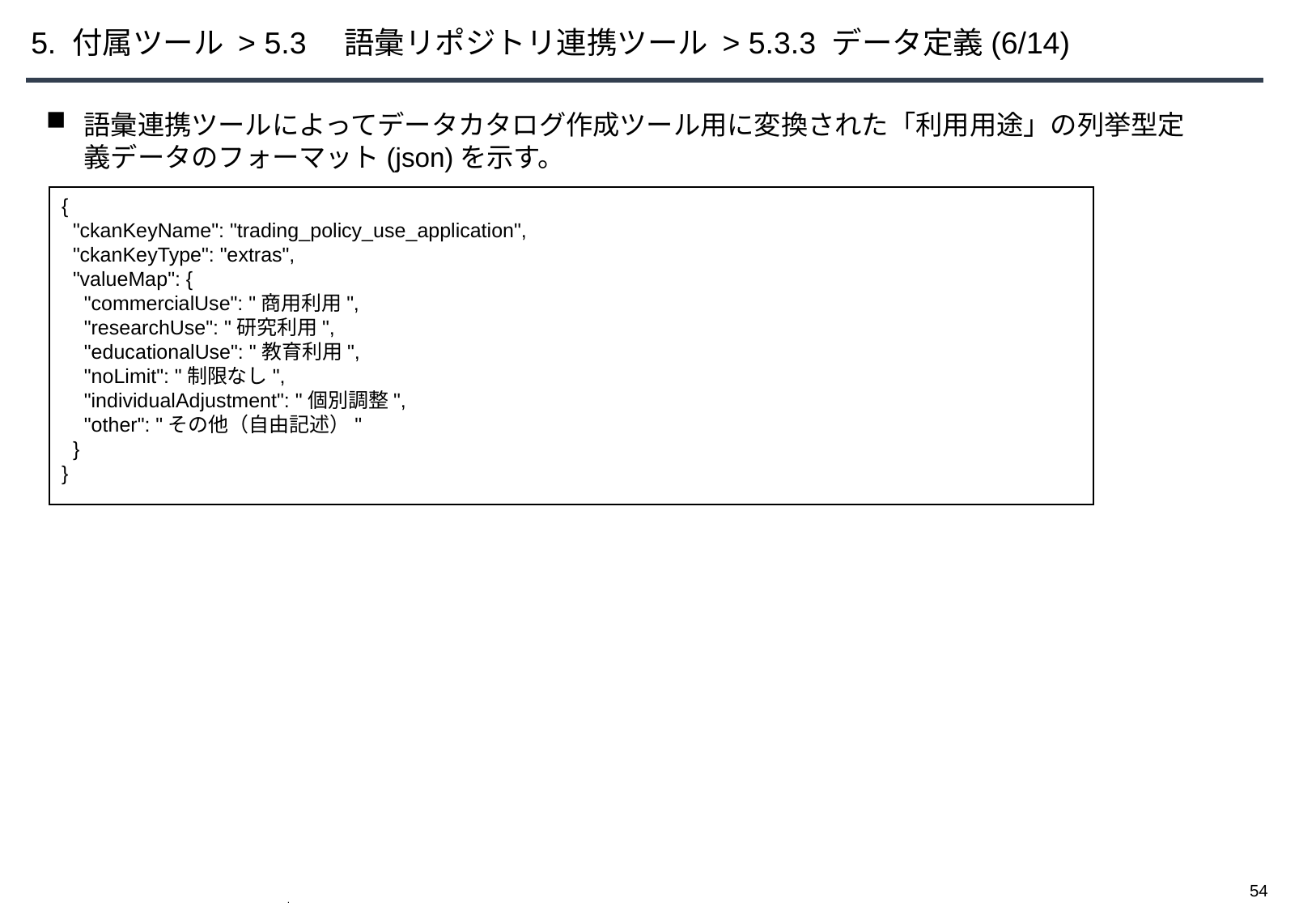

# 5. 付属ツール > 5.3　語彙リポジトリ連携ツール > 5.3.3 データ定義(6/14)
語彙連携ツールによってデータカタログ作成ツール用に変換された「利用用途」の列挙型定義データのフォーマット(json)を示す。
{
  "ckanKeyName": "trading_policy_use_application",
  "ckanKeyType": "extras",
  "valueMap": {
    "commercialUse": "商用利用",
    "researchUse": "研究利用",
    "educationalUse": "教育利用",
    "noLimit": "制限なし",
    "individualAdjustment": "個別調整",
    "other": "その他（自由記述）"
  }
}